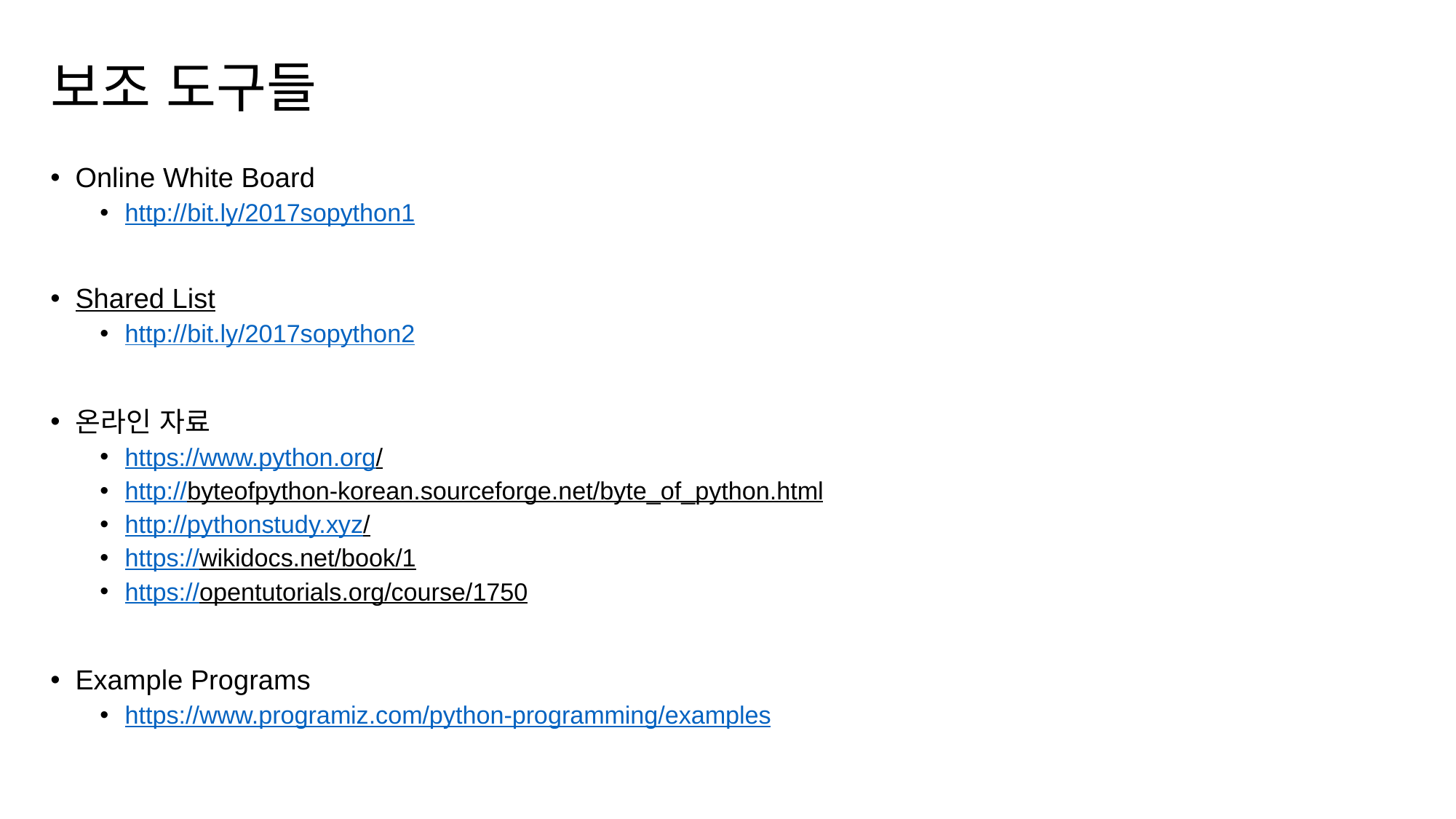

# 보조 도구들
Online White Board
http://bit.ly/2017sopython1

Shared List
http://bit.ly/2017sopython2

온라인 자료
https://www.python.org/
http://byteofpython-korean.sourceforge.net/byte_of_python.html
http://pythonstudy.xyz/
https://wikidocs.net/book/1
https://opentutorials.org/course/1750

Example Programs
https://www.programiz.com/python-programming/examples